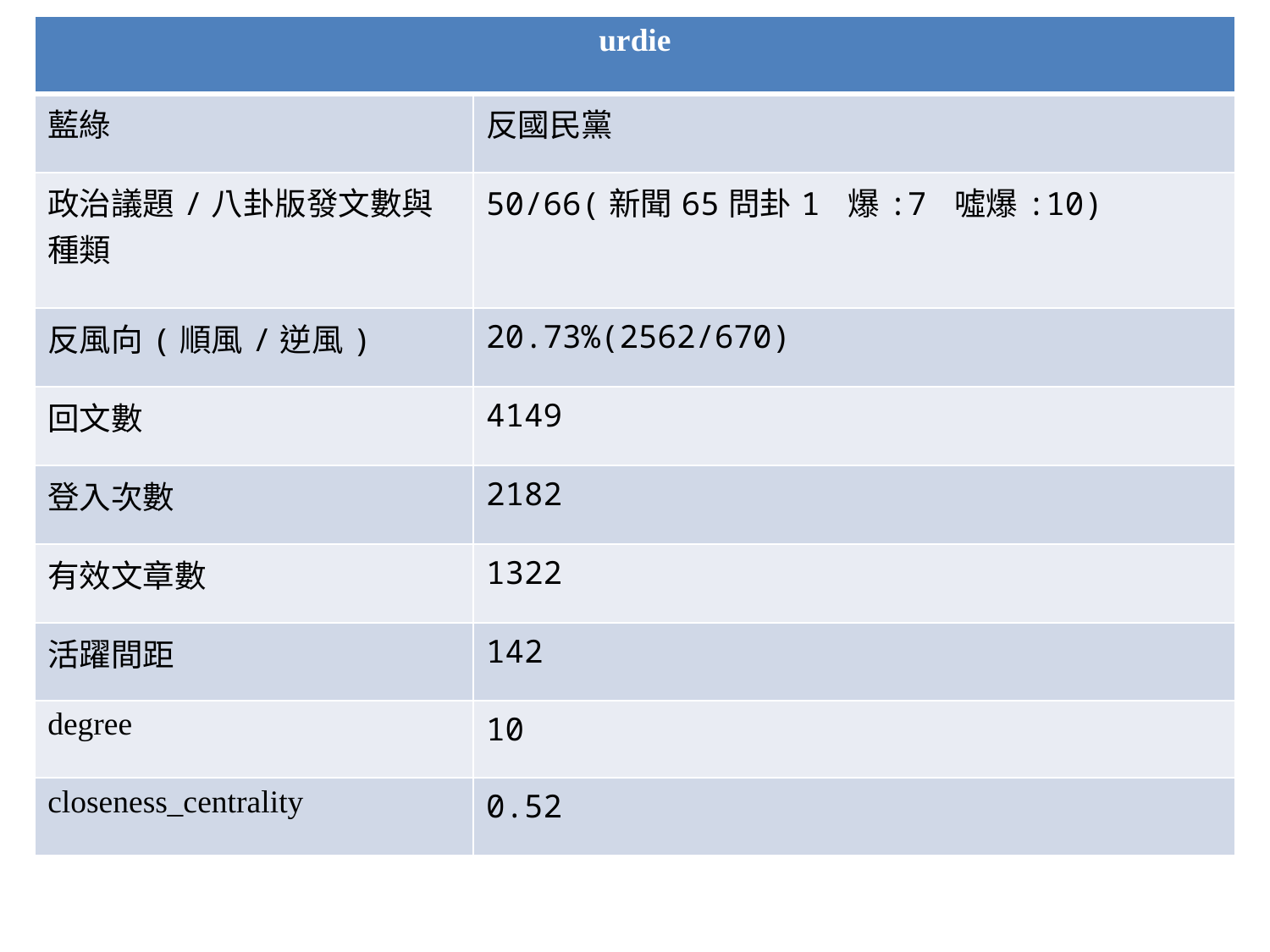

| urdie |  |
| --- | --- |
| 藍綠 | 反國民黨 |
| 政治議題/八卦版發文數與種類 | 50/66(新聞65問卦1 爆:7 噓爆:10) |
| 反風向(順風/逆風) | 20.73%(2562/670) |
| 回文數 | 4149 |
| 登入次數 | 2182 |
| 有效文章數 | 1322 |
| 活躍間距 | 142 |
| degree | 10 |
| closeness\_centrality | 0.52 |